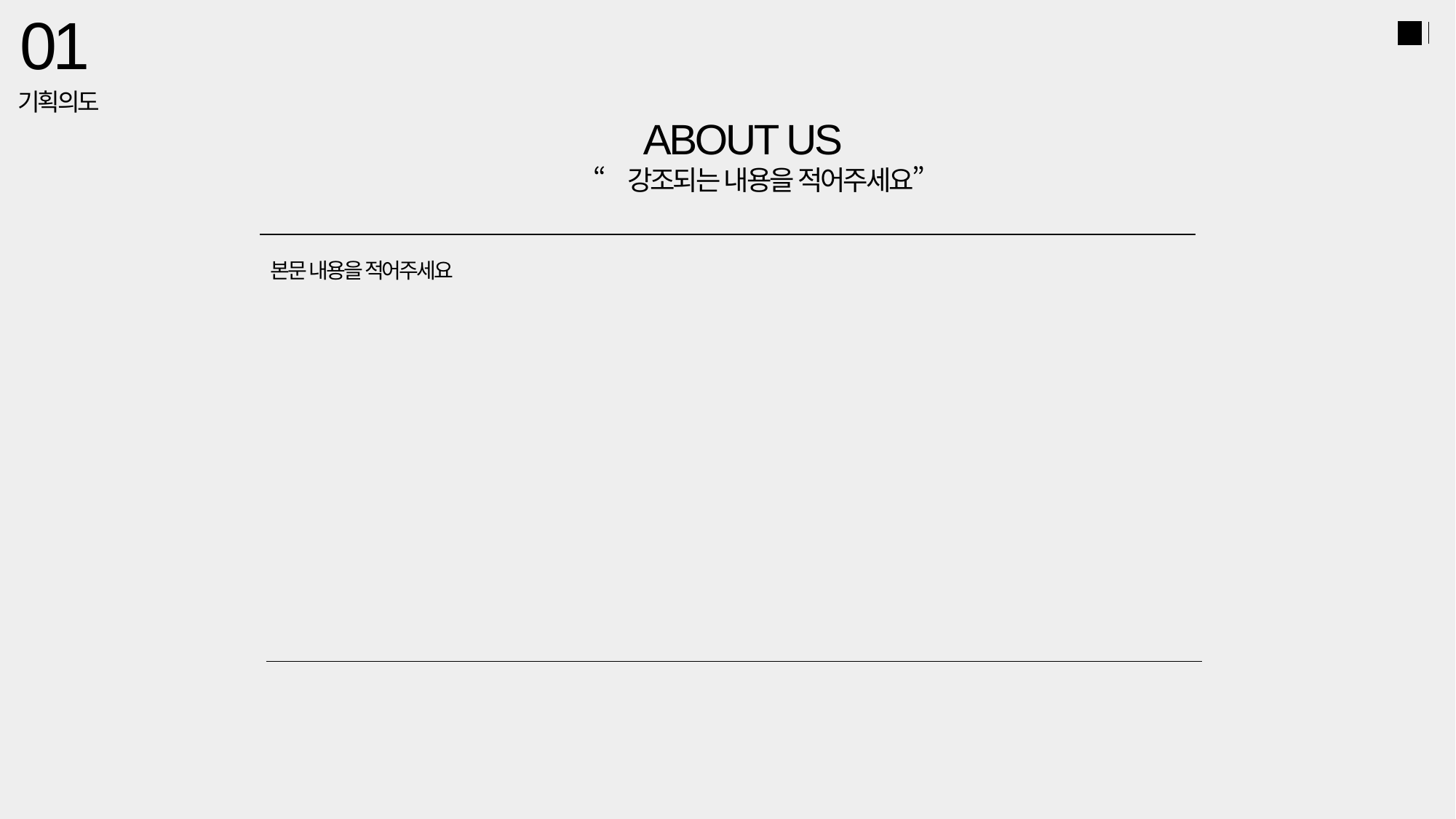

01
 기획의도

ABOUT US
“강조되는 내용을 적어주세요”
본문 내용을 적어주세요